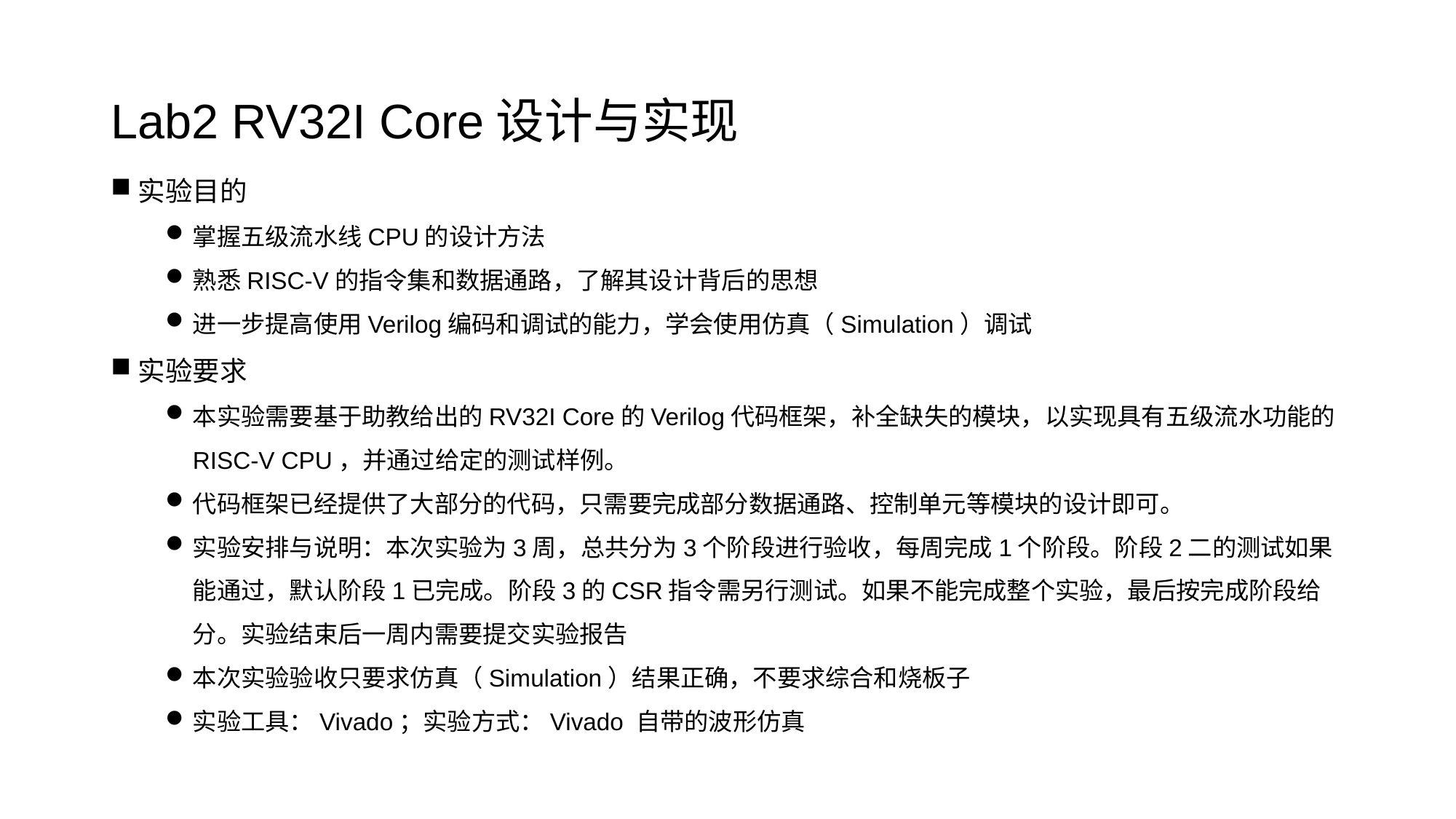

# Lab2 RV32I Core设计与实现
实验目的
掌握五级流水线CPU的设计方法
熟悉RISC-V的指令集和数据通路，了解其设计背后的思想
进一步提高使用Verilog编码和调试的能力，学会使用仿真（Simulation）调试
实验要求
本实验需要基于助教给出的RV32I Core的Verilog代码框架，补全缺失的模块，以实现具有五级流水功能的RISC-V CPU，并通过给定的测试样例。
代码框架已经提供了大部分的代码，只需要完成部分数据通路、控制单元等模块的设计即可。
实验安排与说明：本次实验为3周，总共分为3个阶段进行验收，每周完成1个阶段。阶段2二的测试如果能通过，默认阶段1已完成。阶段3的CSR指令需另行测试。如果不能完成整个实验，最后按完成阶段给分。实验结束后一周内需要提交实验报告
本次实验验收只要求仿真（Simulation）结果正确，不要求综合和烧板子
实验工具：Vivado；实验方式：Vivado 自带的波形仿真